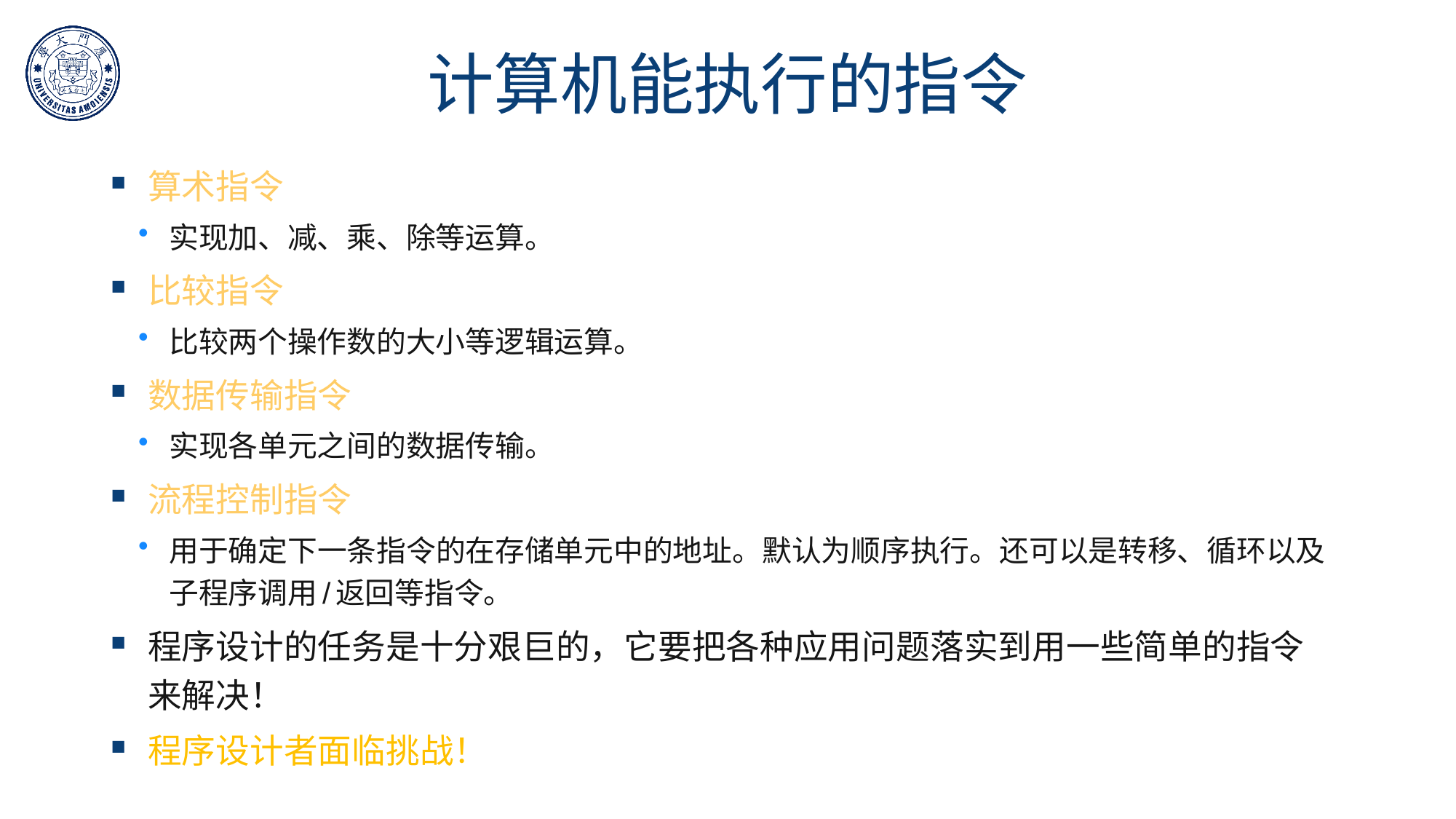

# 计算机能执行的指令
算术指令
实现加、减、乘、除等运算。
比较指令
比较两个操作数的大小等逻辑运算。
数据传输指令
实现各单元之间的数据传输。
流程控制指令
用于确定下一条指令的在存储单元中的地址。默认为顺序执行。还可以是转移、循环以及子程序调用/返回等指令。
程序设计的任务是十分艰巨的，它要把各种应用问题落实到用一些简单的指令来解决！
程序设计者面临挑战！

9